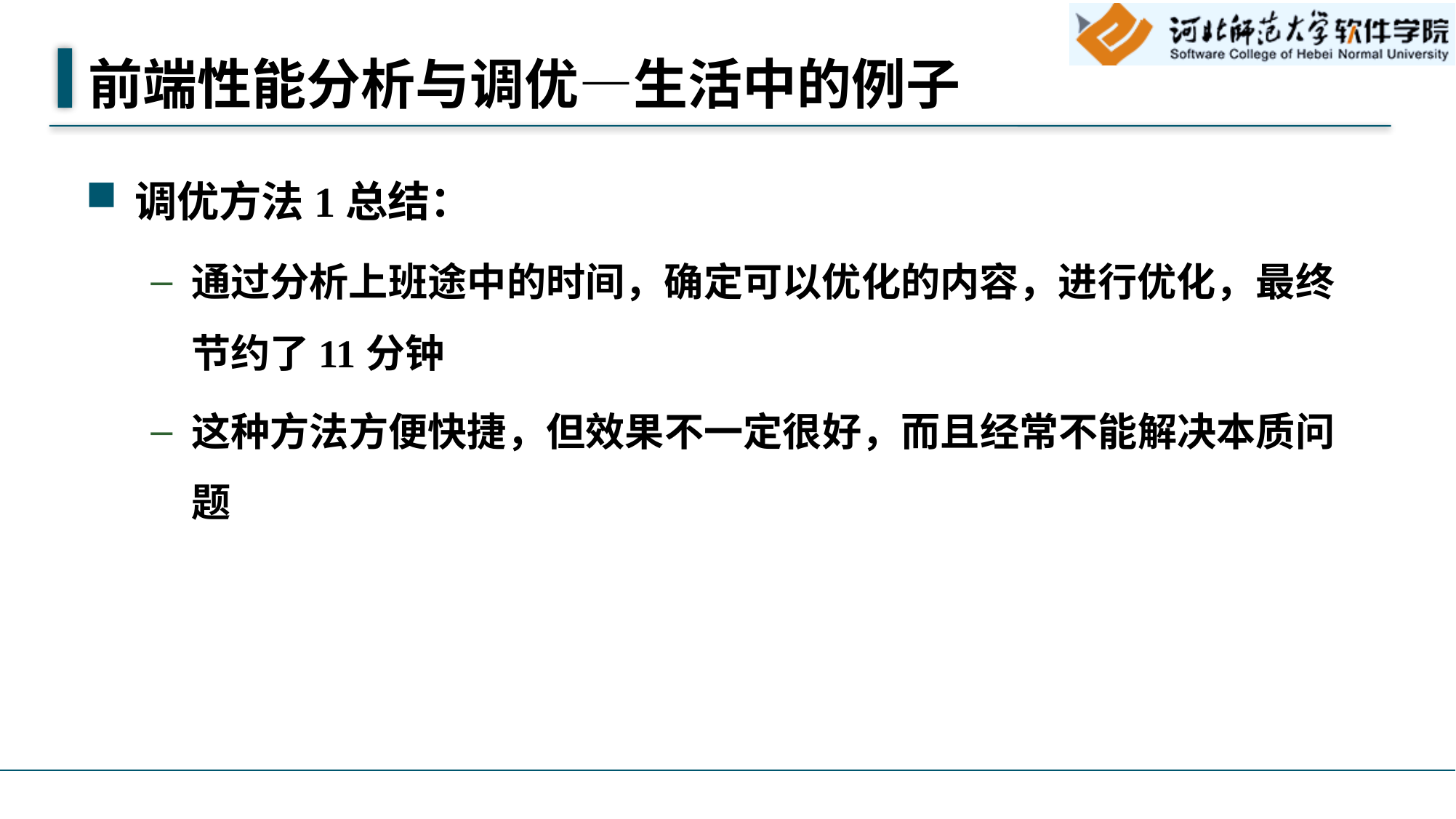

# 前端性能分析与调优—生活中的例子
调优方法1总结：
通过分析上班途中的时间，确定可以优化的内容，进行优化，最终节约了11分钟
这种方法方便快捷，但效果不一定很好，而且经常不能解决本质问题